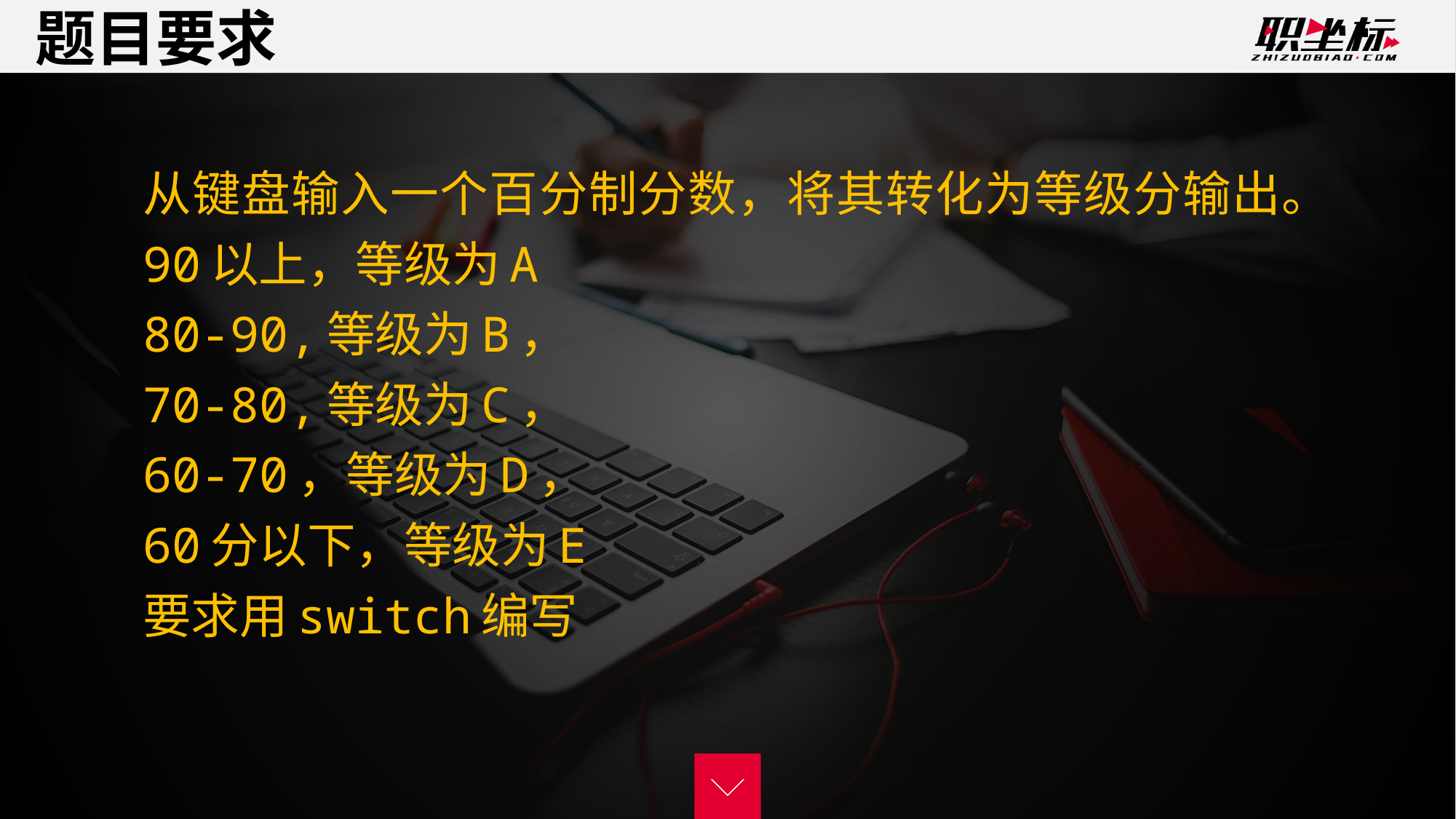

题目要求
从键盘输入一个百分制分数，将其转化为等级分输出。
90以上，等级为A
80-90,等级为B，
70-80,等级为C，
60-70，等级为D，
60分以下，等级为E
要求用switch编写